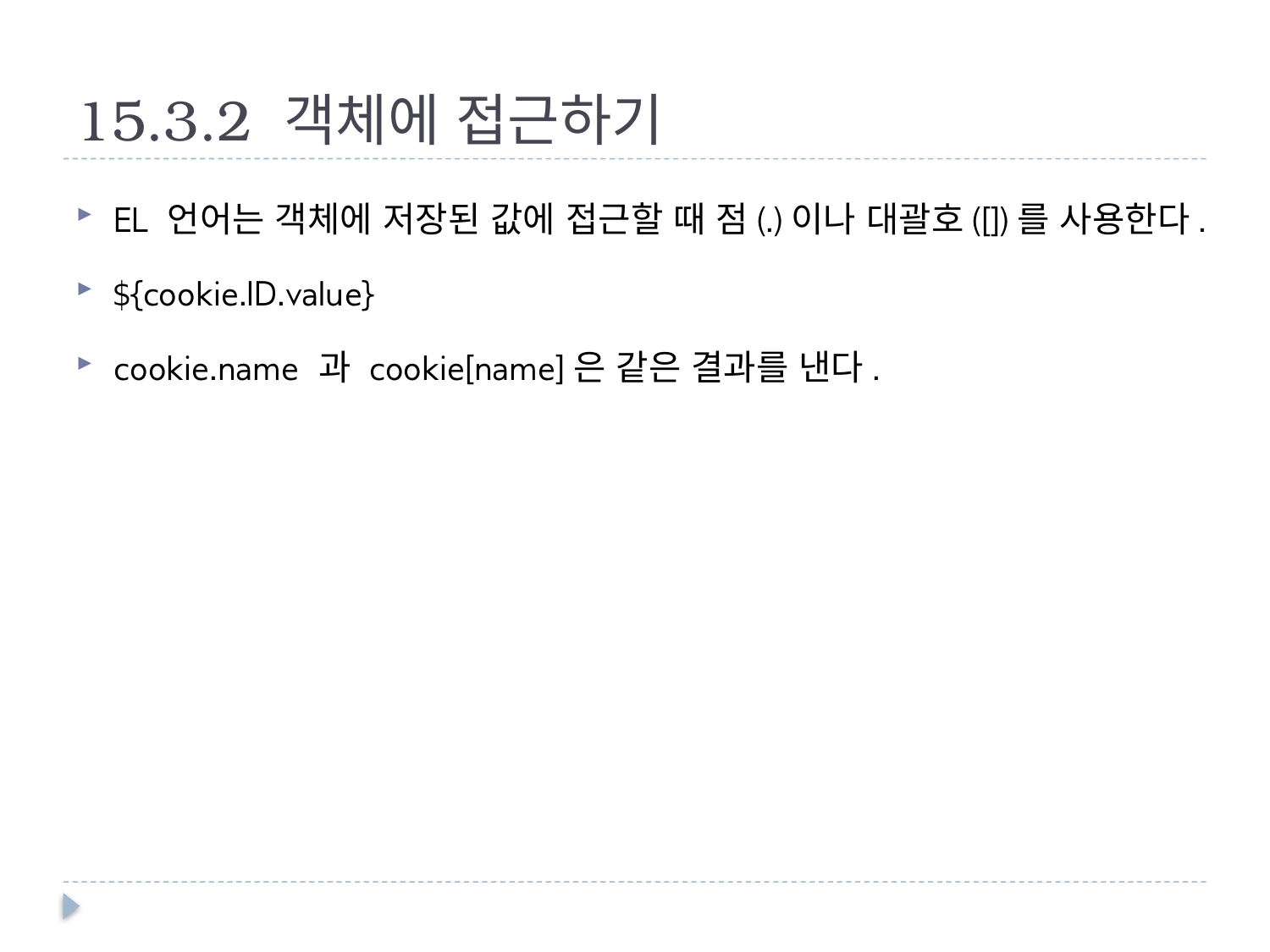

# 15.3.2 객체에 접근하기
EL 언어는 객체에 저장된 값에 접근할 때 점(.)이나 대괄호([])를 사용한다.
${cookie.ID.value}
cookie.name 과 cookie[name]은 같은 결과를 낸다.